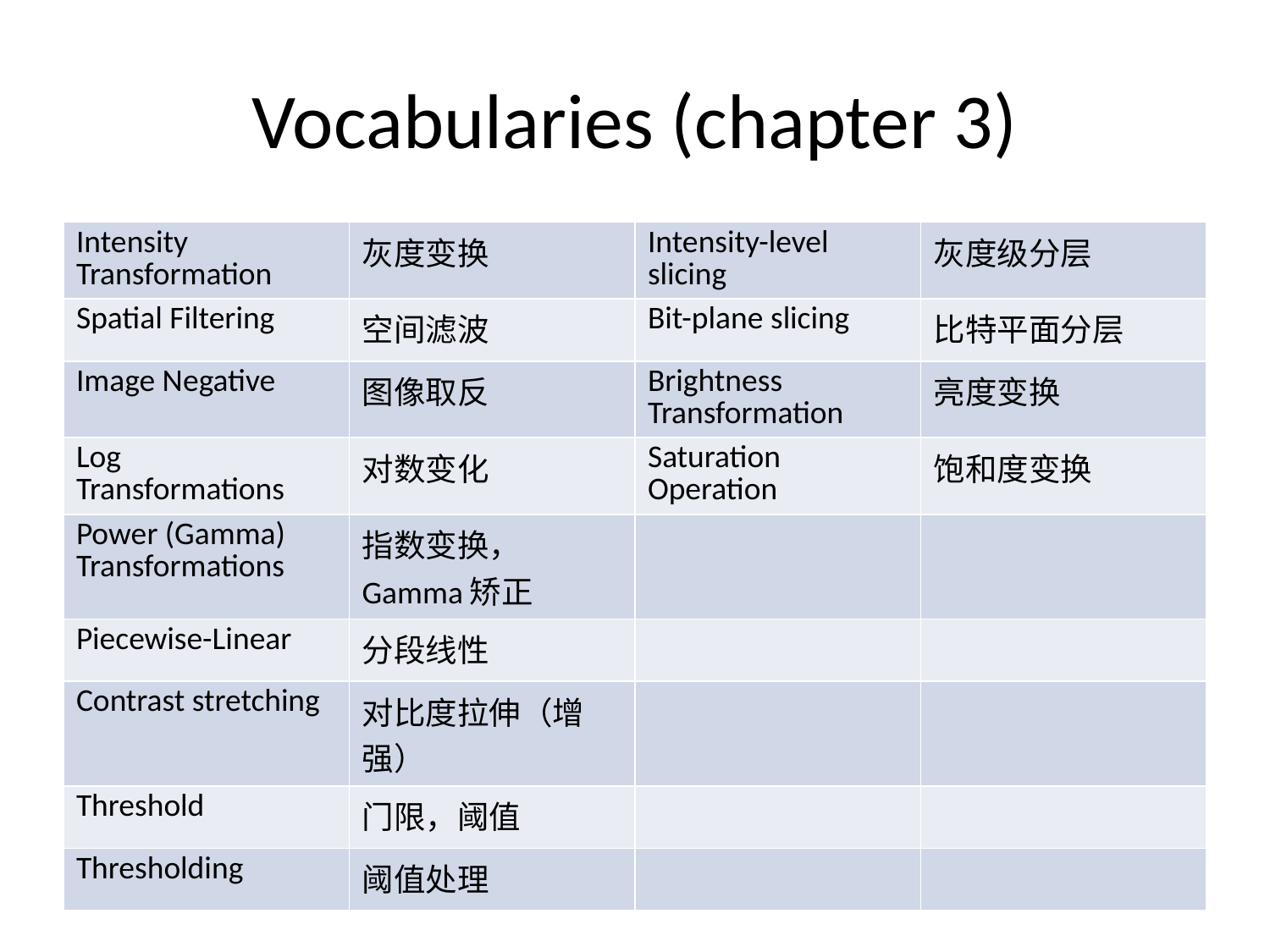

# Vocabularies (chapter 3)
| Intensity Transformation | 灰度变换 | Intensity-level slicing | 灰度级分层 |
| --- | --- | --- | --- |
| Spatial Filtering | 空间滤波 | Bit-plane slicing | 比特平面分层 |
| Image Negative | 图像取反 | Brightness Transformation | 亮度变换 |
| Log Transformations | 对数变化 | Saturation Operation | 饱和度变换 |
| Power (Gamma) Transformations | 指数变换， Gamma矫正 |  |  |
| Piecewise-Linear | 分段线性 |  |  |
| Contrast stretching | 对比度拉伸（增强） |  |  |
| Threshold | 门限，阈值 |  |  |
| Thresholding | 阈值处理 |  |  |